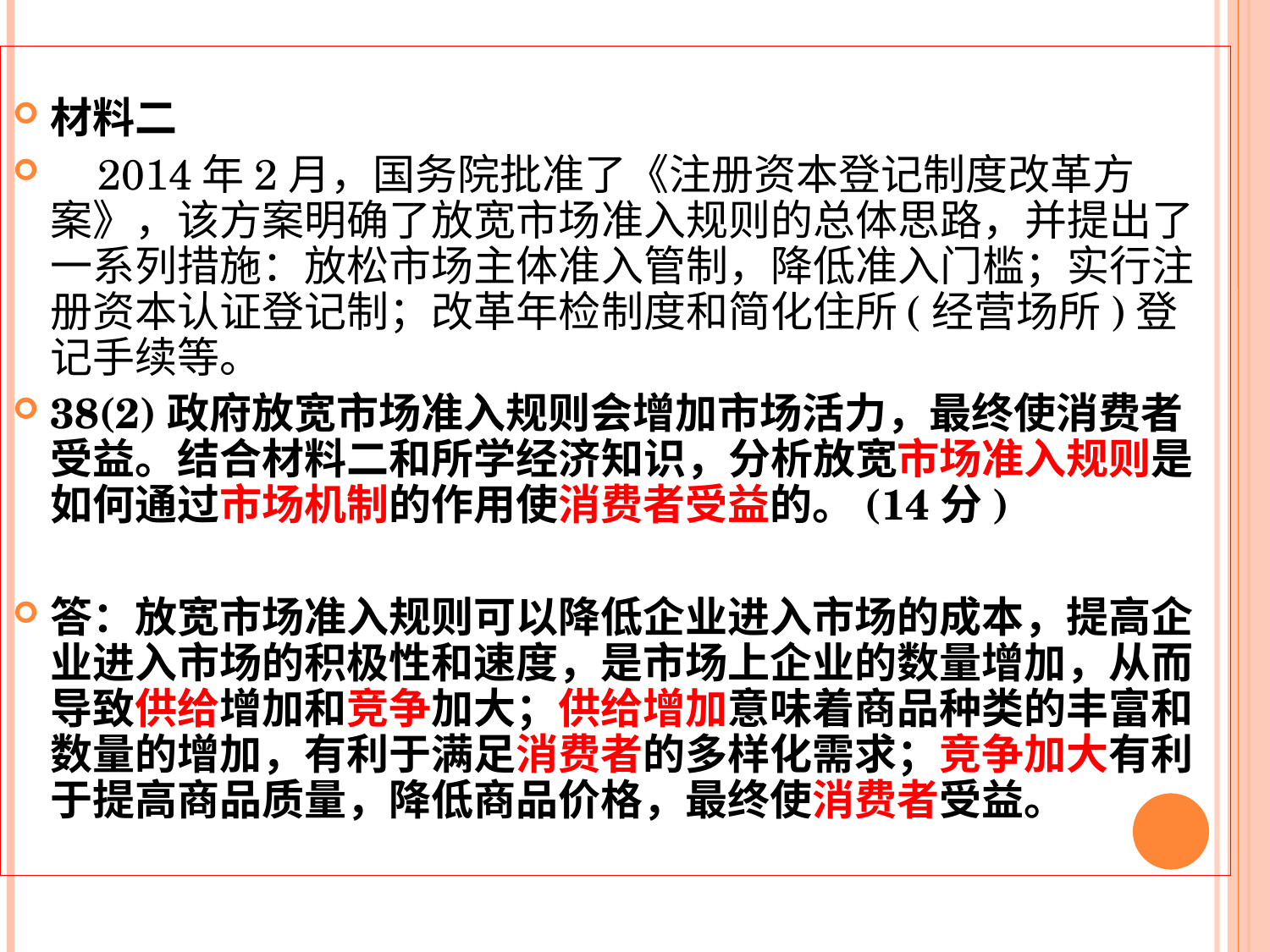

材料二
    2014年2月，国务院批准了《注册资本登记制度改革方案》，该方案明确了放宽市场准入规则的总体思路，并提出了一系列措施：放松市场主体准入管制，降低准入门槛；实行注册资本认证登记制；改革年检制度和简化住所(经营场所)登记手续等。
38(2)政府放宽市场准入规则会增加市场活力，最终使消费者受益。结合材料二和所学经济知识，分析放宽市场准入规则是如何通过市场机制的作用使消费者受益的。(14分)

答：放宽市场准入规则可以降低企业进入市场的成本，提高企业进入市场的积极性和速度，是市场上企业的数量增加，从而导致供给增加和竞争加大；供给增加意味着商品种类的丰富和数量的增加，有利于满足消费者的多样化需求；竞争加大有利于提高商品质量，降低商品价格，最终使消费者受益。